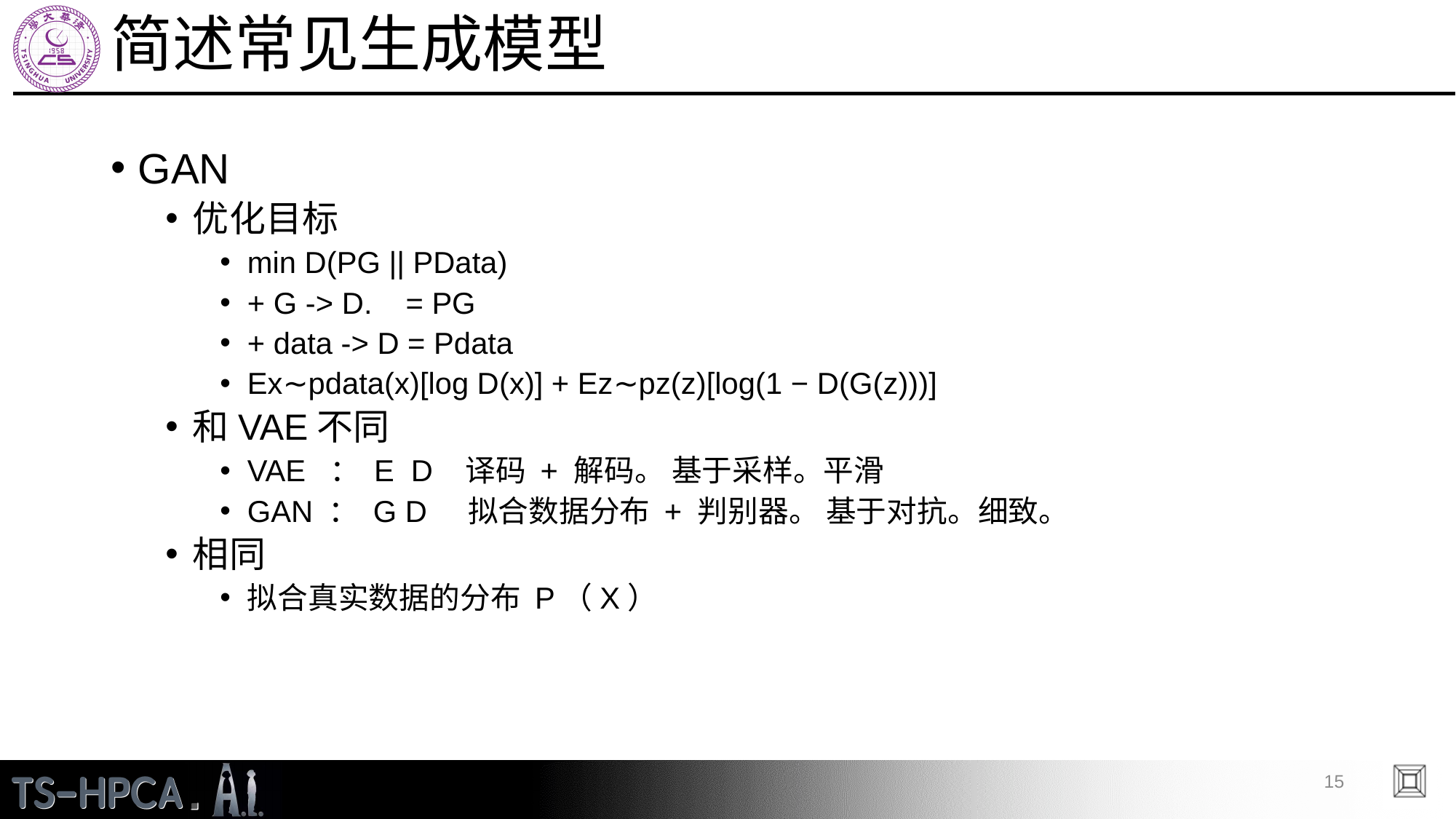

# 简述常见生成模型
GAN
优化目标
min D(PG || PData)
+ G -> D.    = PG
+ data -> D = Pdata
Ex∼pdata(x)[log D(x)] + Ez∼pz(z)[log(1 − D(G(z)))]
和VAE不同
VAE  ： E  D   译码 + 解码。 基于采样。平滑
GAN ： G D    拟合数据分布 + 判别器。 基于对抗。细致。
相同
拟合真实数据的分布 P（X）
15